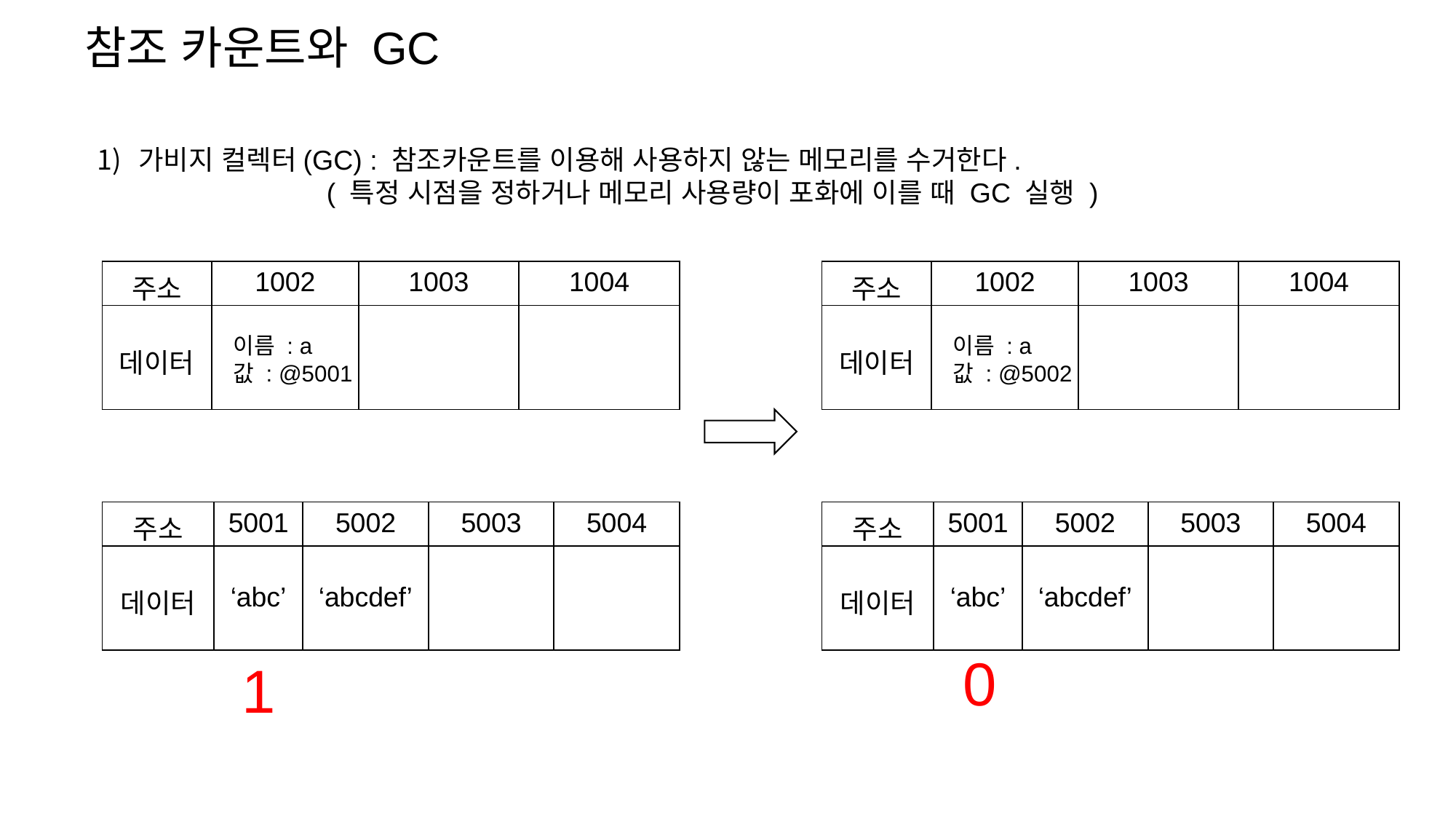

참조 카운트와 GC
가비지 컬렉터(GC) : 참조카운트를 이용해 사용하지 않는 메모리를 수거한다.
                              ( 특정 시점을 정하거나 메모리 사용량이 포화에 이를 때 GC 실행 )
| 주소 | 1002 | 1003 | 1004 |
| --- | --- | --- | --- |
| 데이터 |  |  |  |
| 주소 | 1002 | 1003 | 1004 |
| --- | --- | --- | --- |
| 데이터 |  |  |  |
이름 : a
값 : @5001
이름 : a
값 : @5002

| 주소 | 5001 | 5002 | 5003 | 5004 |
| --- | --- | --- | --- | --- |
| 데이터 | ‘abc’ | ‘abcdef’ |  |  |
| 주소 | 5001 | 5002 | 5003 | 5004 |
| --- | --- | --- | --- | --- |
| 데이터 | ‘abc’ | ‘abcdef’ |  |  |
0
1